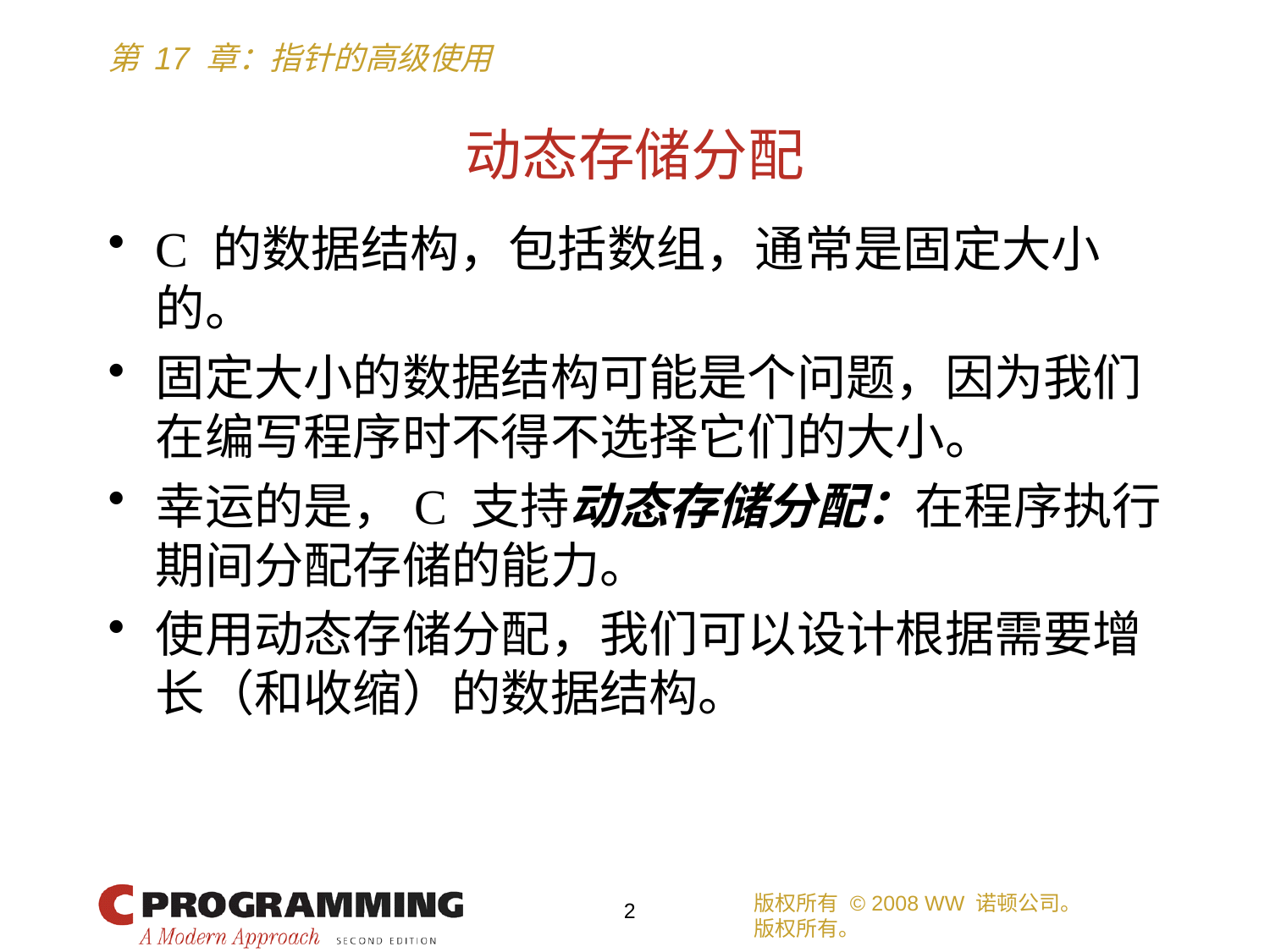

# 动态存储分配
C 的数据结构，包括数组，通常是固定大小的。
固定大小的数据结构可能是个问题，因为我们在编写程序时不得不选择它们的大小。
幸运的是，C 支持动态存储分配：在程序执行期间分配存储的能力。
使用动态存储分配，我们可以设计根据需要增长（和收缩）的数据结构。
版权所有 © 2008 WW 诺顿公司。
版权所有。
2